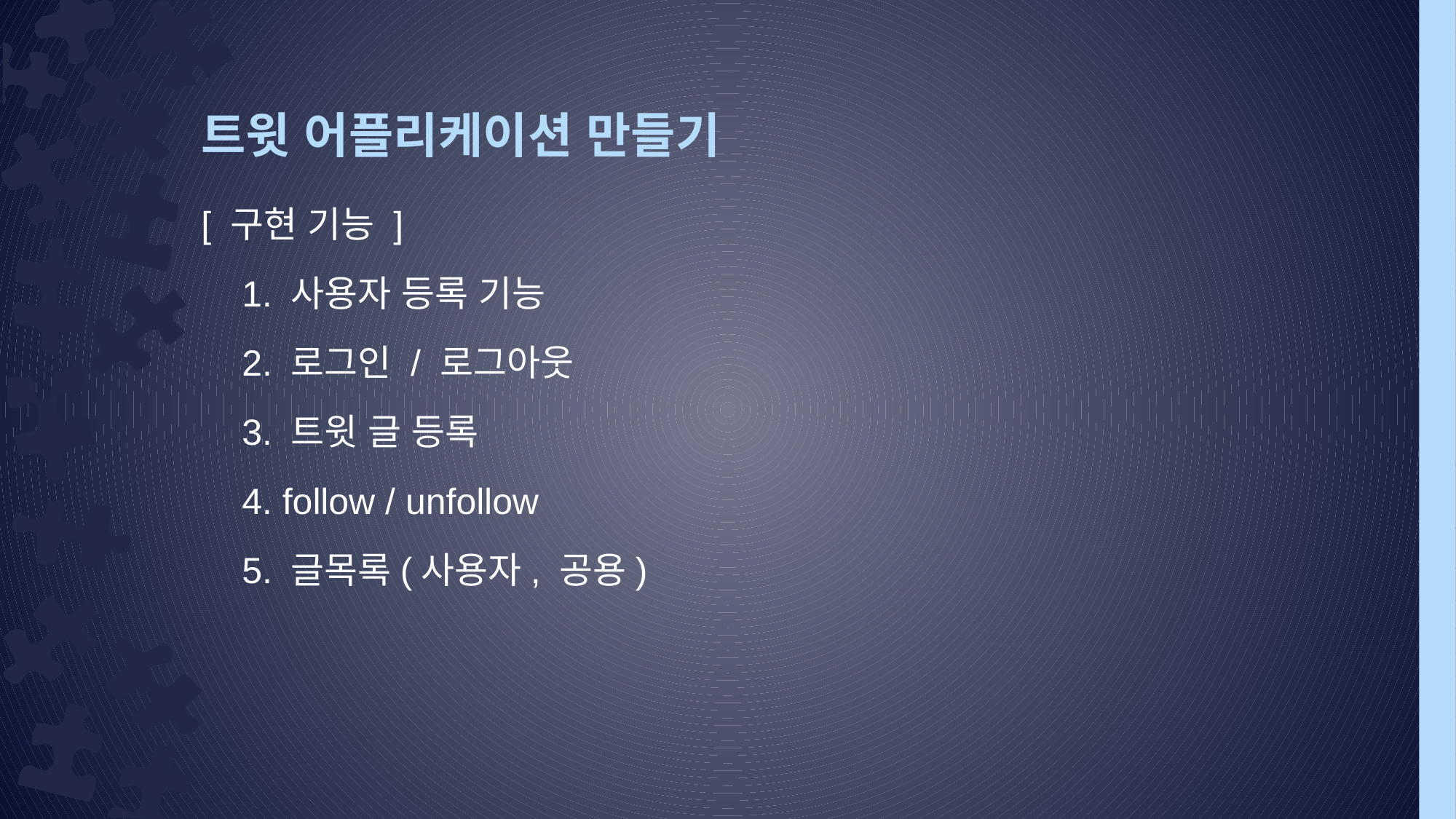

# 트윗 어플리케이션 만들기
[ 구현 기능 ]
    1. 사용자 등록 기능
    2. 로그인 / 로그아웃
    3. 트윗 글 등록
    4. follow / unfollow
    5. 글목록(사용자, 공용)